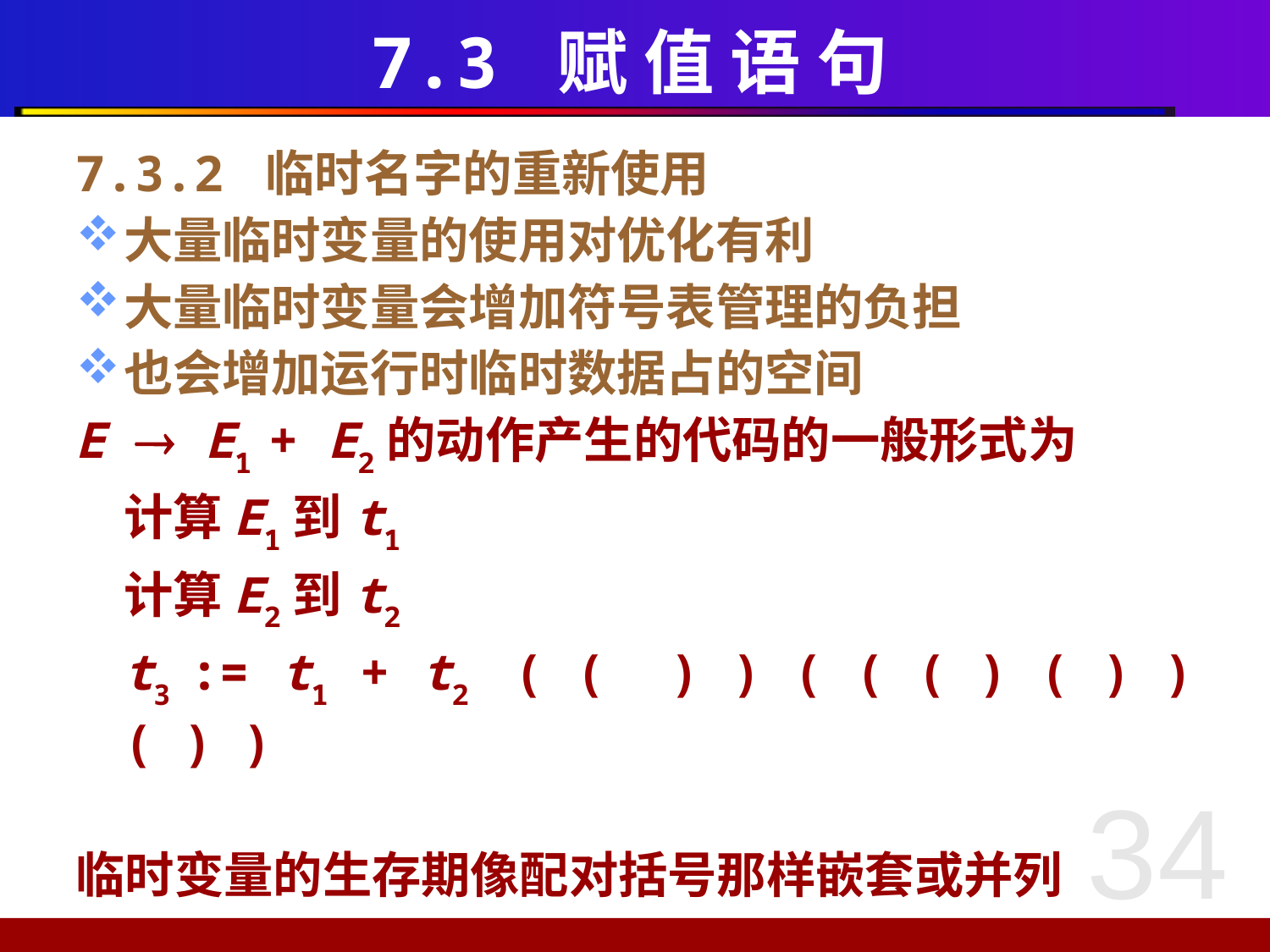

# 7.3 赋 值 语 句
7.3.2 临时名字的重新使用
大量临时变量的使用对优化有利
大量临时变量会增加符号表管理的负担
也会增加运行时临时数据占的空间
E → E1 + E2的动作产生的代码的一般形式为
	计算E1到t1
	计算E2到t2
	t3 := t1 + t2	( (  ) ) ( ( ( ) ( ) ) ( ) )

临时变量的生存期像配对括号那样嵌套或并列

34